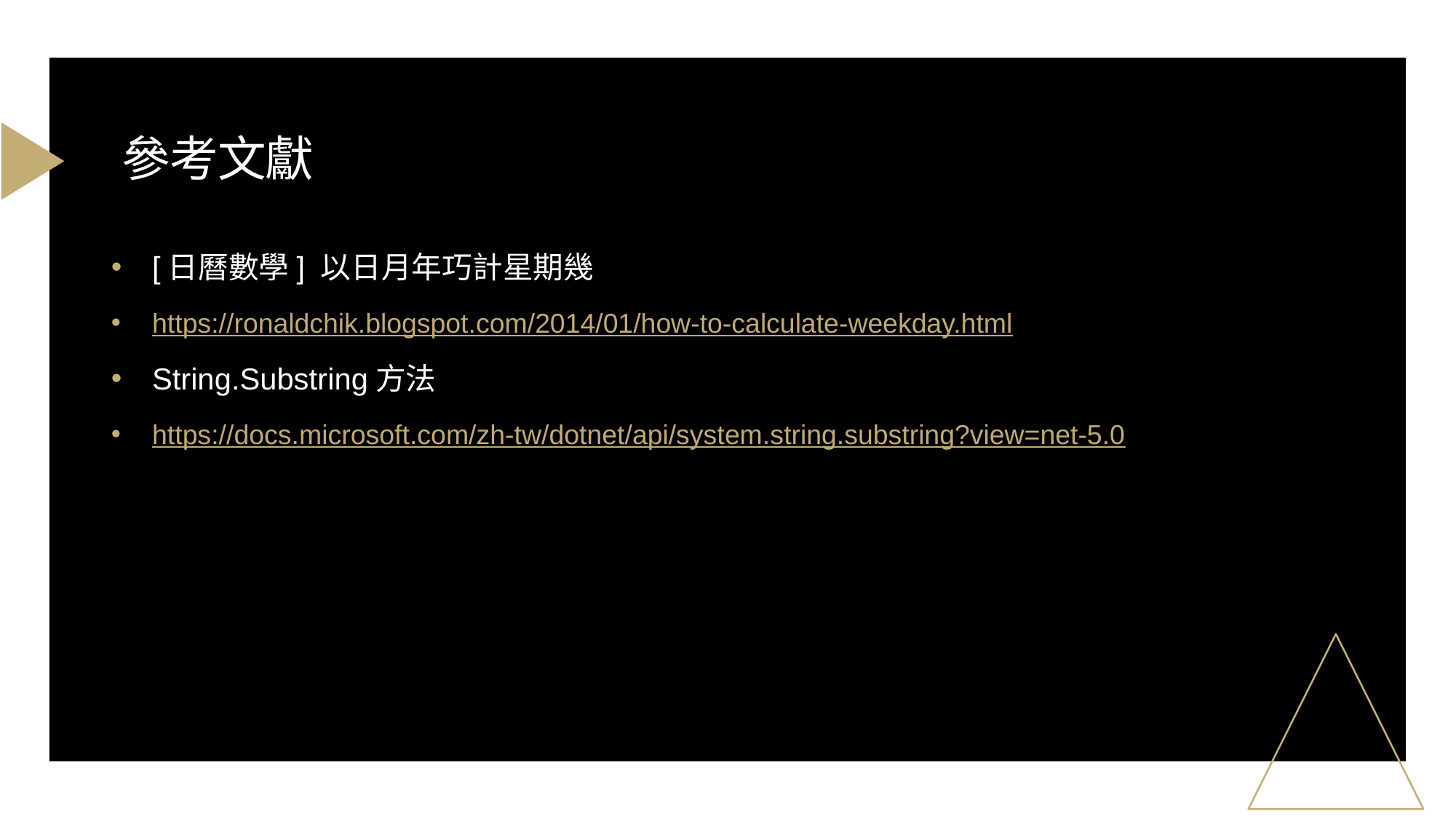

# 參考文獻
[日曆數學] 以日月年巧計星期幾
https://ronaldchik.blogspot.com/2014/01/how-to-calculate-weekday.html
String.Substring方法
https://docs.microsoft.com/zh-tw/dotnet/api/system.string.substring?view=net-5.0